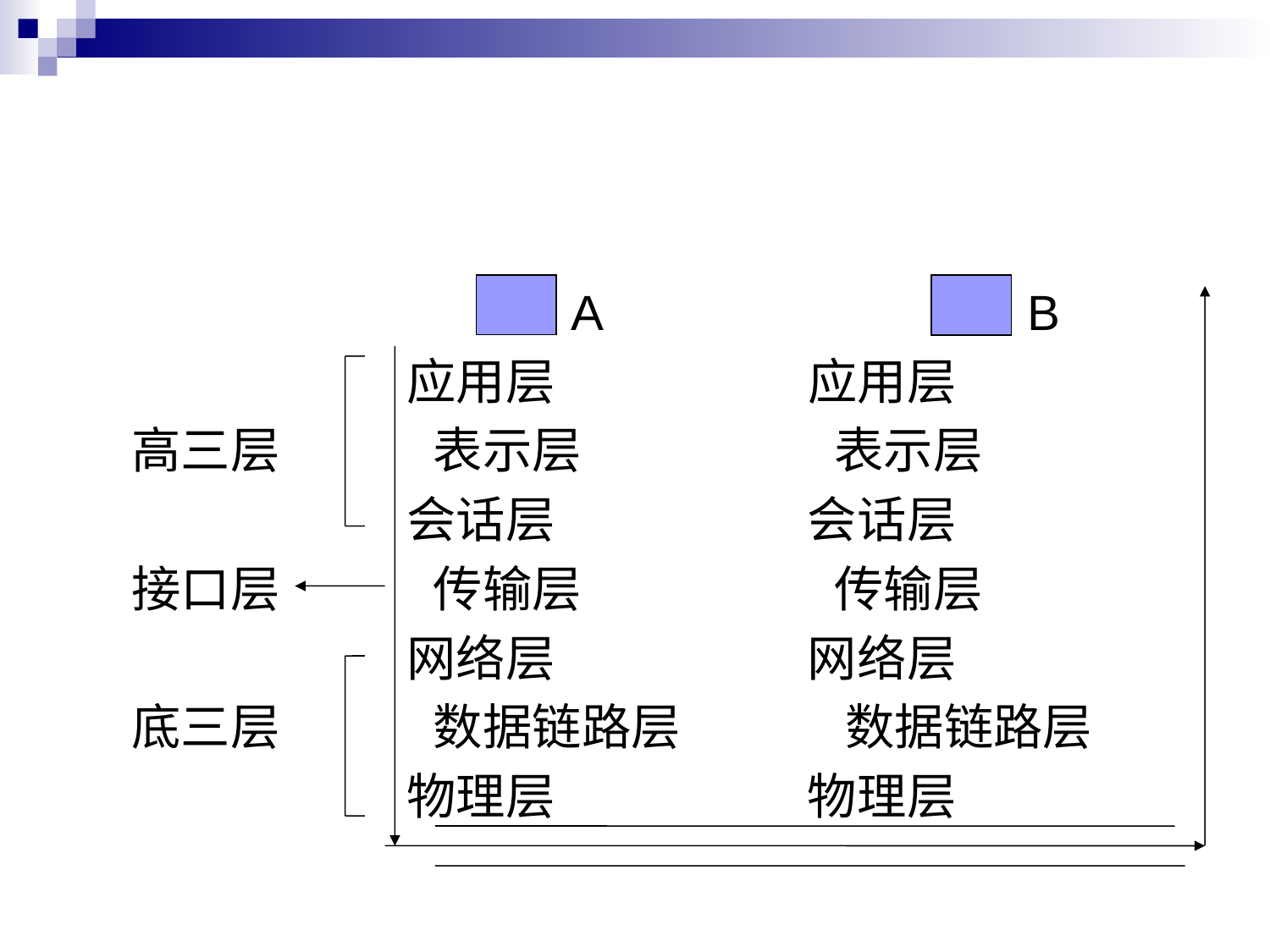

#
                                    A                               B
                             应用层                       应用层
    高三层              表示层                       表示层
                             会话层                       会话层
    接口层              传输层                       传输层
                             网络层                       网络层
    底三层              数据链路层               数据链路层
                             物理层                       物理层